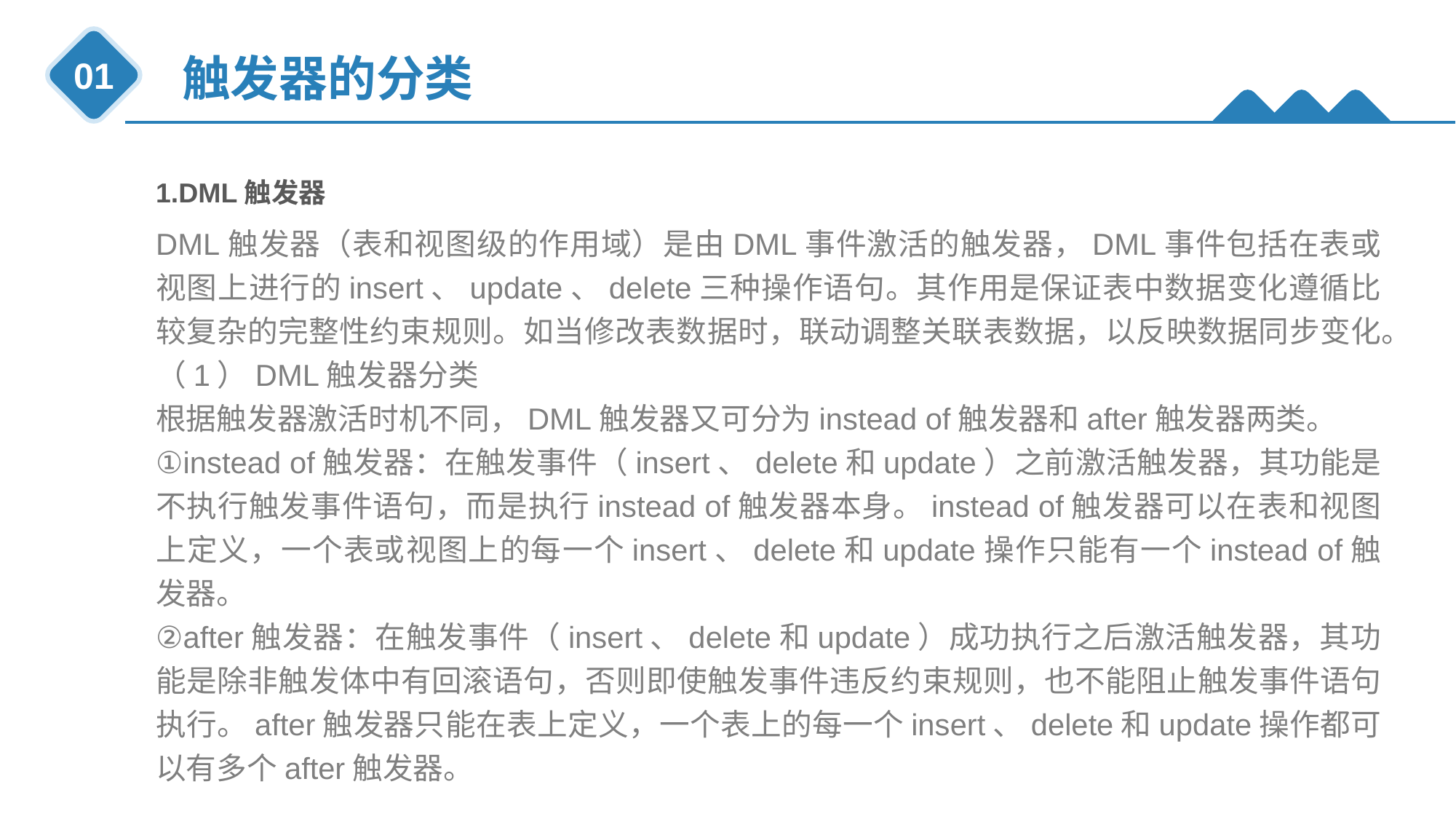

触发器的分类
01

1.DML触发器
DML触发器（表和视图级的作用域）是由DML事件激活的触发器，DML事件包括在表或视图上进行的insert、update、delete三种操作语句。其作用是保证表中数据变化遵循比较复杂的完整性约束规则。如当修改表数据时，联动调整关联表数据，以反映数据同步变化。
（1）DML触发器分类
根据触发器激活时机不同，DML触发器又可分为instead of触发器和after触发器两类。
①instead of触发器：在触发事件（insert、delete和update）之前激活触发器，其功能是不执行触发事件语句，而是执行instead of触发器本身。instead of触发器可以在表和视图上定义，一个表或视图上的每一个insert、delete和update操作只能有一个instead of触发器。
②after触发器：在触发事件（insert、delete和update）成功执行之后激活触发器，其功能是除非触发体中有回滚语句，否则即使触发事件违反约束规则，也不能阻止触发事件语句执行。after触发器只能在表上定义，一个表上的每一个insert、delete和update操作都可以有多个after触发器。